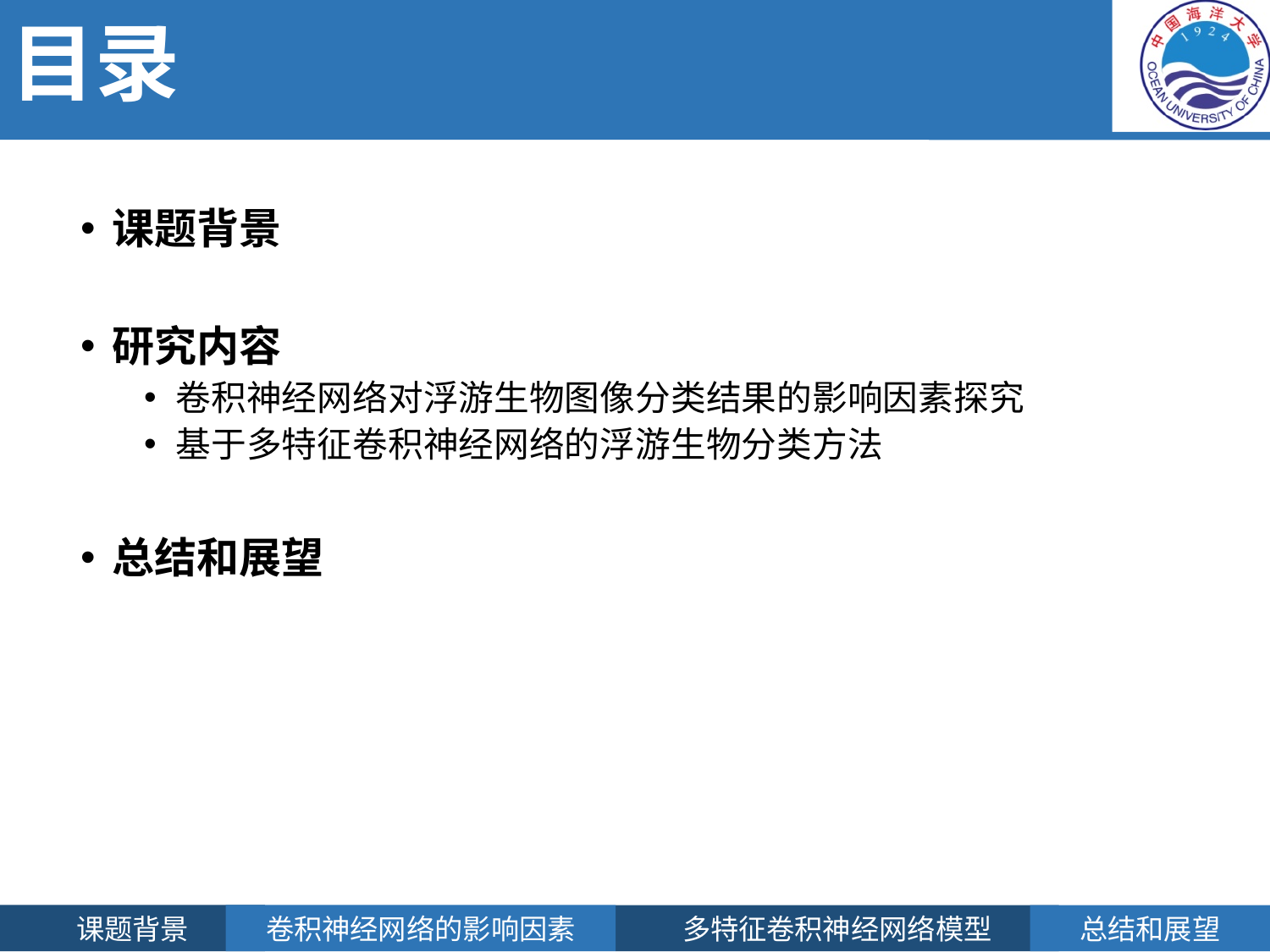

# 目录

课题背景

研究内容
卷积神经网络对浮游生物图像分类结果的影响因素探究
基于多特征卷积神经网络的浮游生物分类方法

总结和展望